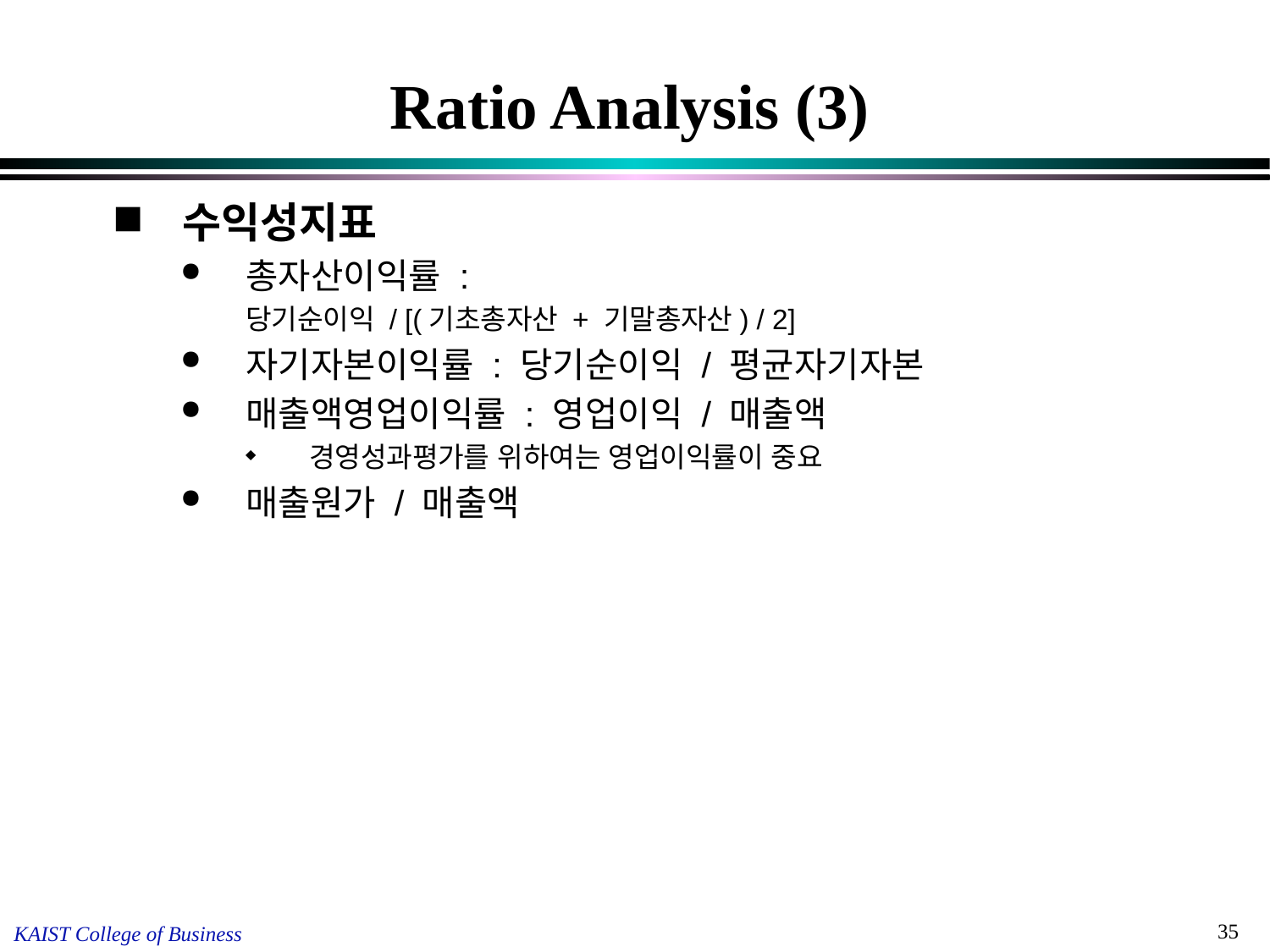

# Ratio Analysis (3)
수익성지표
총자산이익률 :
당기순이익 / [(기초총자산 + 기말총자산) / 2]
자기자본이익률 : 당기순이익 / 평균자기자본
매출액영업이익률 : 영업이익 / 매출액
경영성과평가를 위하여는 영업이익률이 중요
매출원가 / 매출액